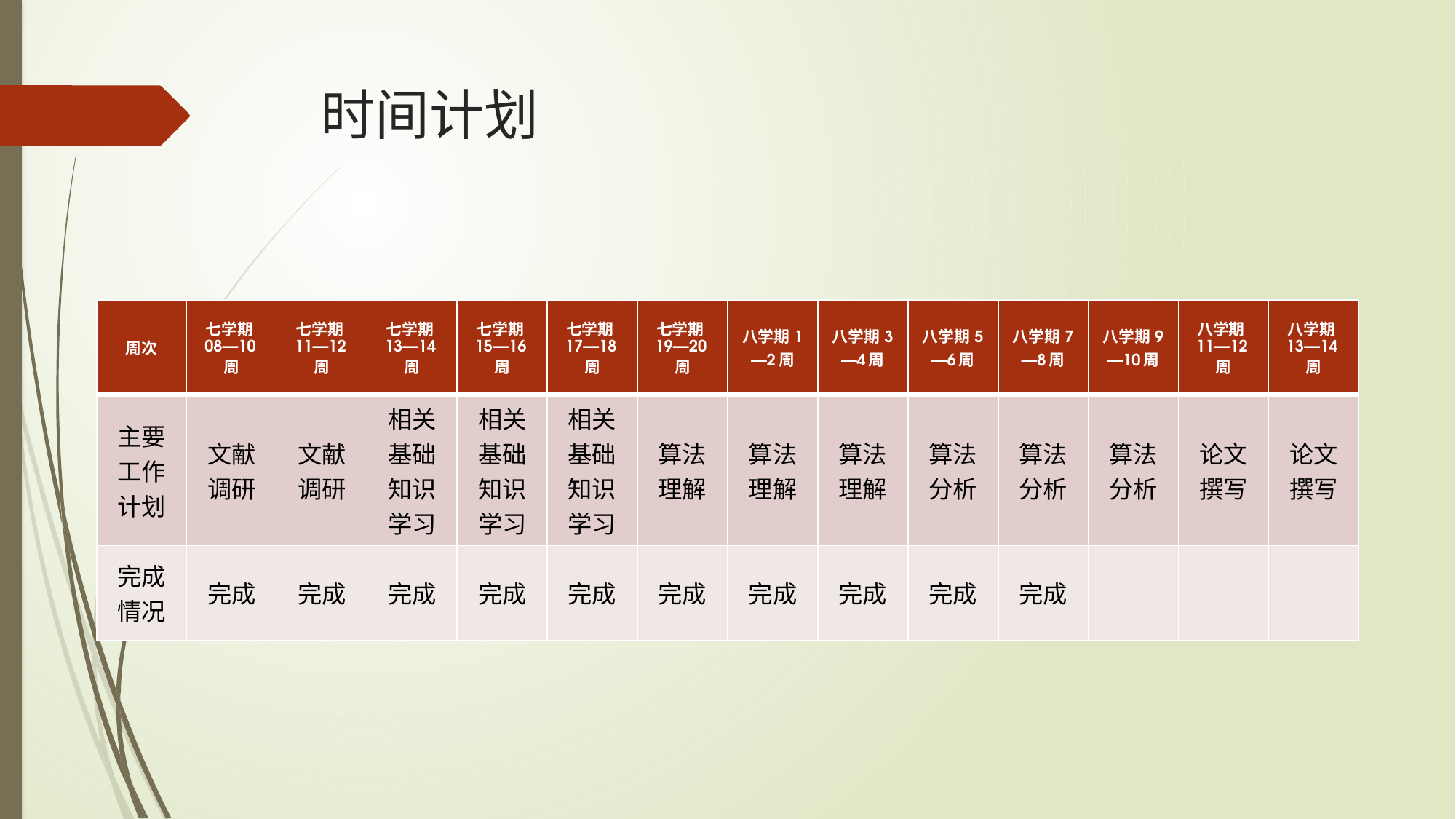

# 时间计划
| 周次 | 七学期08—10周 | 七学期11—12周 | 七学期13—14周 | 七学期15—16周 | 七学期17—18周 | 七学期19—20周 | 八学期1—2周 | 八学期3—4周 | 八学期5—6周 | 八学期7—8周 | 八学期9—10周 | 八学期11—12周 | 八学期13—14周 |
| --- | --- | --- | --- | --- | --- | --- | --- | --- | --- | --- | --- | --- | --- |
| 主要工作计划 | 文献调研 | 文献调研 | 相关基础知识学习 | 相关基础知识学习 | 相关基础知识学习 | 算法理解 | 算法理解 | 算法理解 | 算法分析 | 算法分析 | 算法分析 | 论文撰写 | 论文撰写 |
| 完成情况 | 完成 | 完成 | 完成 | 完成 | 完成 | 完成 | 完成 | 完成 | 完成 | 完成 |  |  |  |